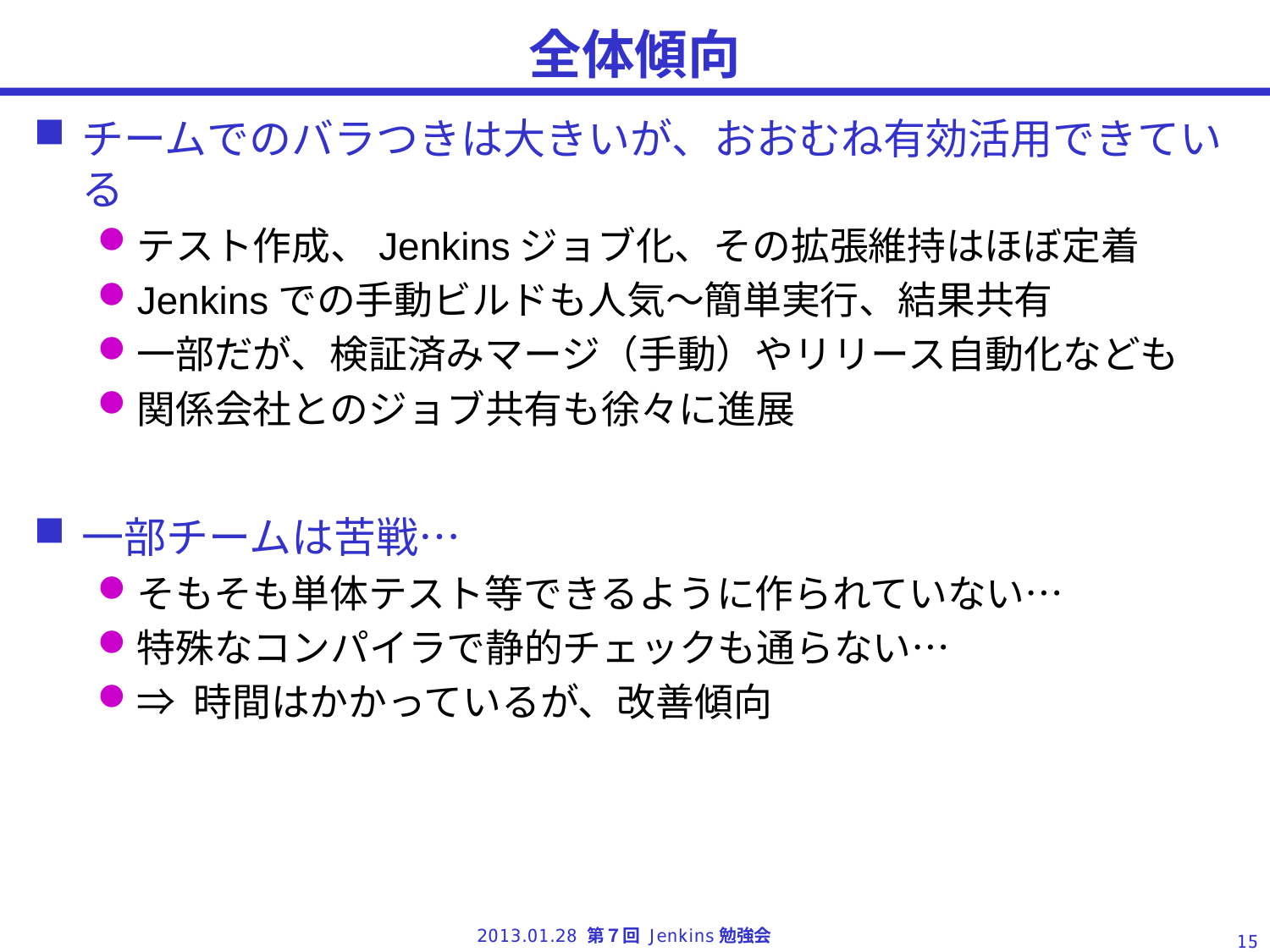

# 全体傾向
チームでのバラつきは大きいが、おおむね有効活用できている
テスト作成、Jenkinsジョブ化、その拡張維持はほぼ定着
Jenkinsでの手動ビルドも人気～簡単実行、結果共有
一部だが、検証済みマージ（手動）やリリース自動化なども
関係会社とのジョブ共有も徐々に進展

一部チームは苦戦…
そもそも単体テスト等できるように作られていない…
特殊なコンパイラで静的チェックも通らない…
⇒ 時間はかかっているが、改善傾向